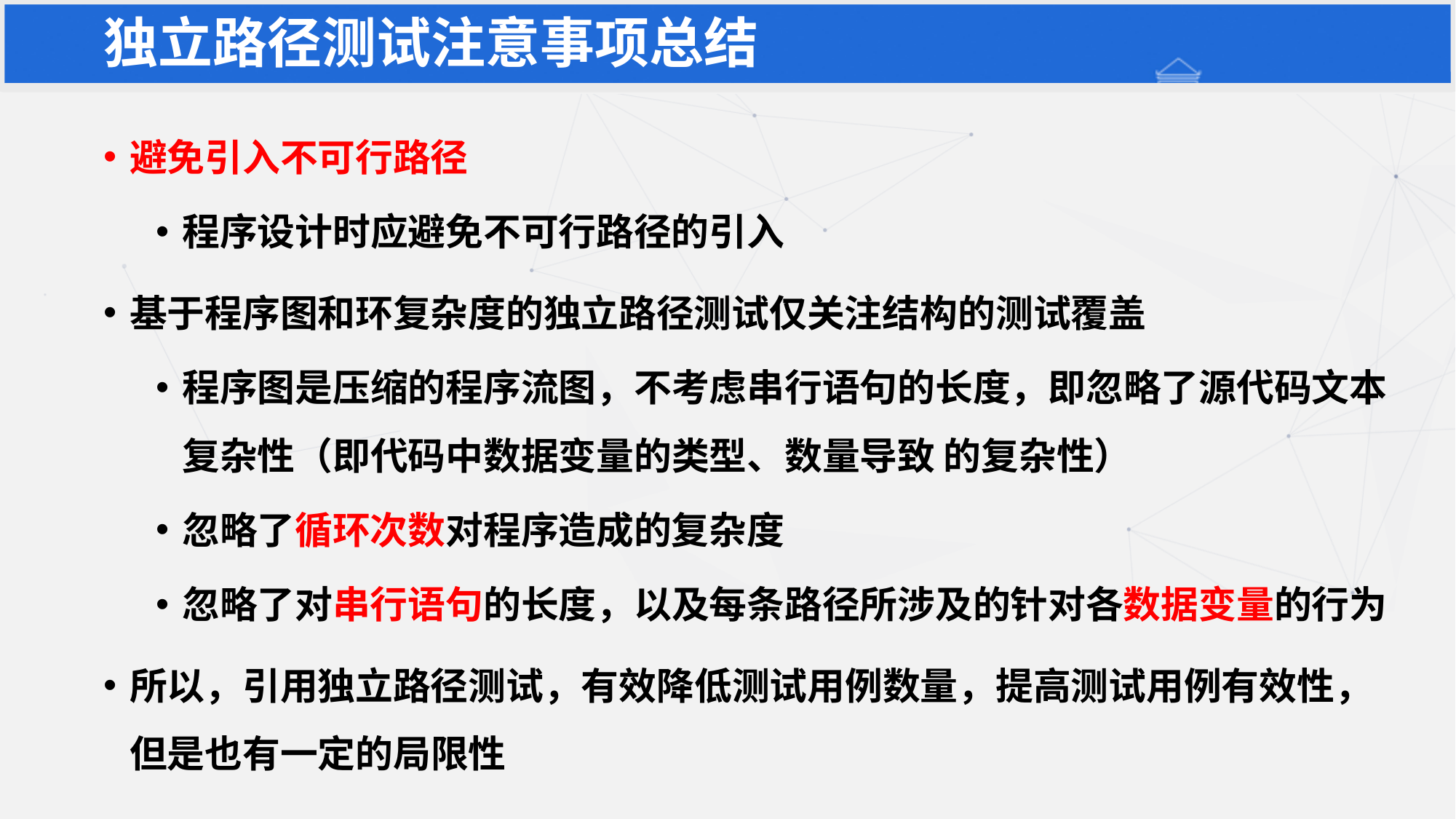

独立路径测试注意事项总结
避免引入不可行路径
程序设计时应避免不可行路径的引入
基于程序图和环复杂度的独立路径测试仅关注结构的测试覆盖
程序图是压缩的程序流图，不考虑串行语句的长度，即忽略了源代码文本复杂性（即代码中数据变量的类型、数量导致 的复杂性）
忽略了循环次数对程序造成的复杂度
忽略了对串行语句的长度，以及每条路径所涉及的针对各数据变量的行为
所以，引用独立路径测试，有效降低测试用例数量，提高测试用例有效性，但是也有一定的局限性